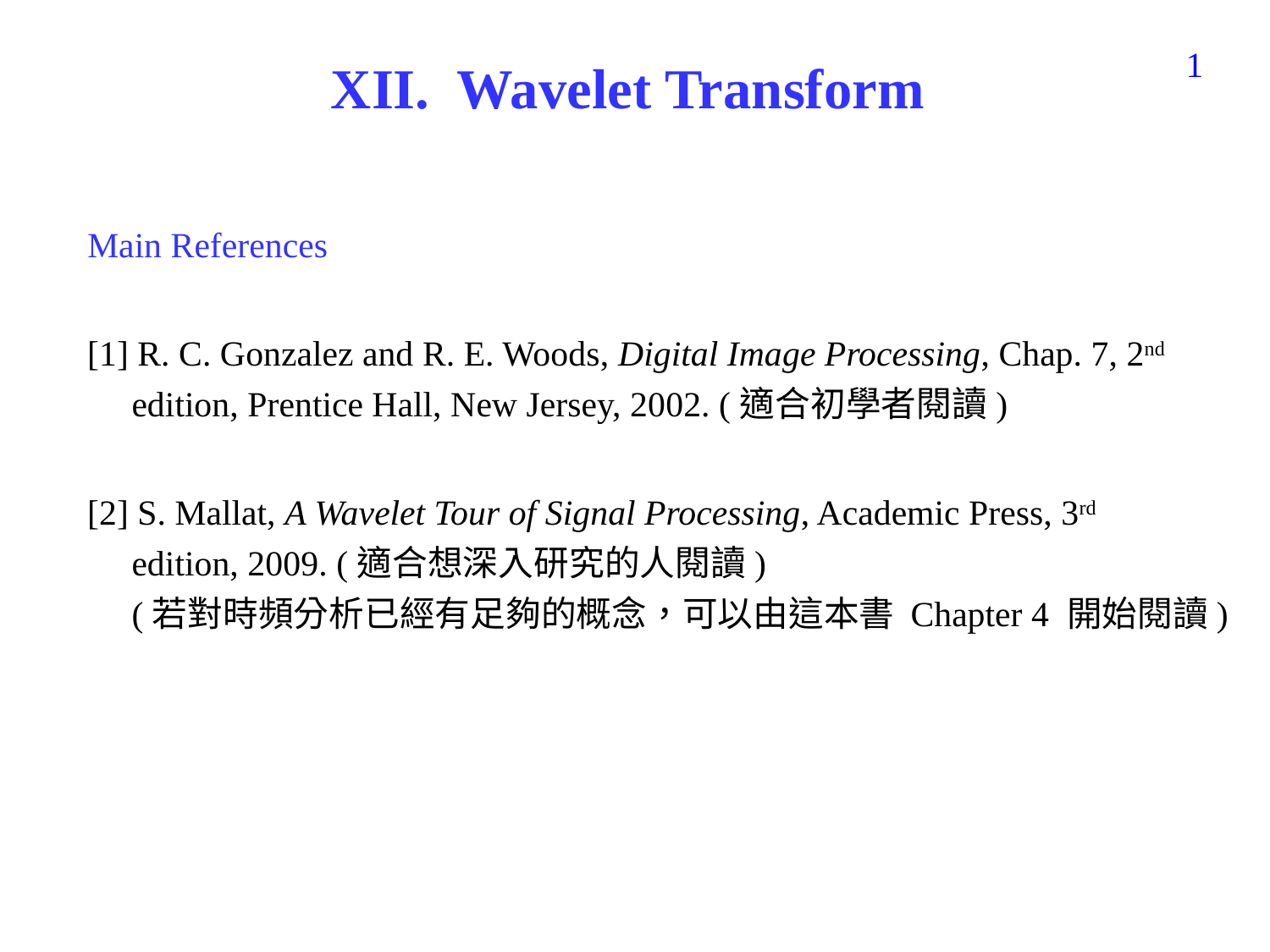

1
XII.  Wavelet Transform
Main References
[1] R. C. Gonzalez and R. E. Woods, Digital Image Processing, Chap. 7, 2nd
     edition, Prentice Hall, New Jersey, 2002. (適合初學者閱讀)

[2] S. Mallat, A Wavelet Tour of Signal Processing, Academic Press, 3rd
     edition, 2009. (適合想深入研究的人閱讀)
     (若對時頻分析已經有足夠的概念，可以由這本書 Chapter 4 開始閱讀)